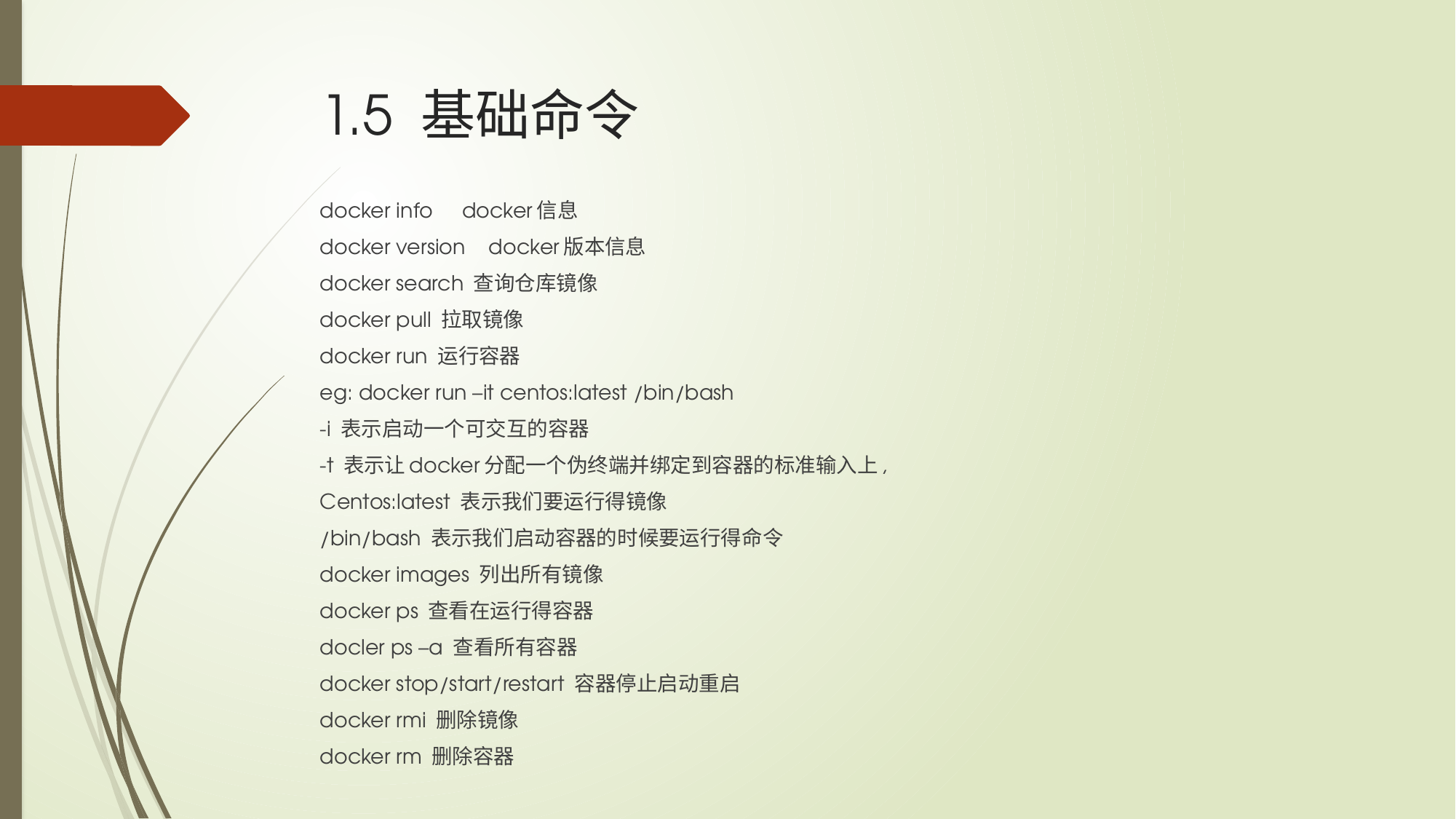

# 1.5 基础命令
docker info     docker信息
docker version    docker版本信息
docker search 查询仓库镜像
docker pull 拉取镜像
docker run 运行容器
eg: docker run –it centos:latest /bin/bash
-i 表示启动一个可交互的容器
-t 表示让docker分配一个伪终端并绑定到容器的标准输入上,
Centos:latest 表示我们要运行得镜像
/bin/bash 表示我们启动容器的时候要运行得命令
docker images 列出所有镜像
docker ps 查看在运行得容器
docler ps –a 查看所有容器
docker stop/start/restart 容器停止启动重启
docker rmi 删除镜像
docker rm 删除容器